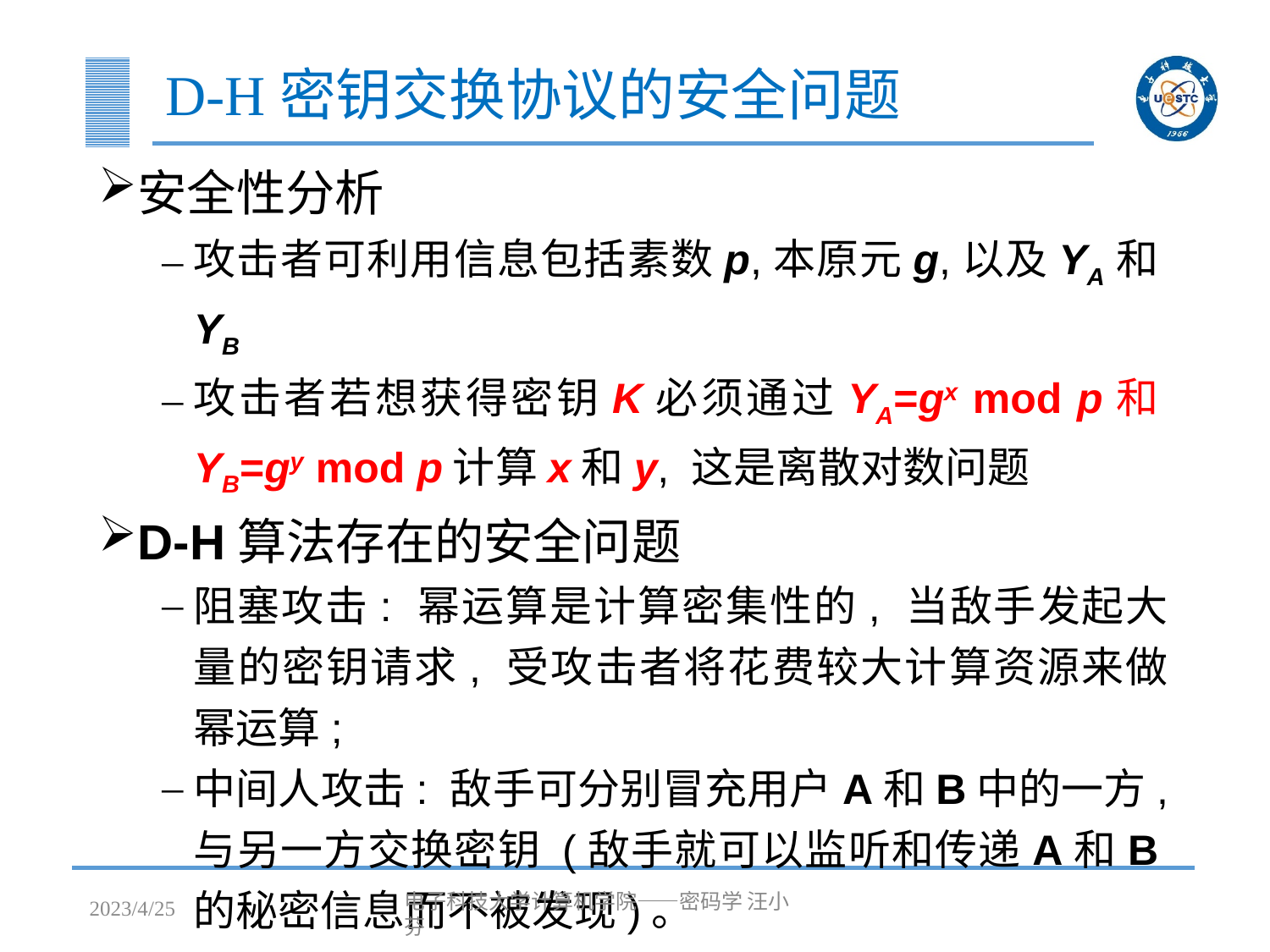

# D-H密钥交换协议的安全问题
安全性分析
攻击者可利用信息包括素数p,本原元g,以及YA和YB
攻击者若想获得密钥K必须通过YA=gx mod p和YB=gy mod p计算x和y, 这是离散对数问题
D-H算法存在的安全问题
阻塞攻击: 幂运算是计算密集性的, 当敌手发起大量的密钥请求, 受攻击者将花费较大计算资源来做幂运算;
中间人攻击: 敌手可分别冒充用户A和B中的一方, 与另一方交换密钥 (敌手就可以监听和传递A和B的秘密信息而不被发现)。

2023/4/25
电子科技大学计算机学院——密码学 汪小芬